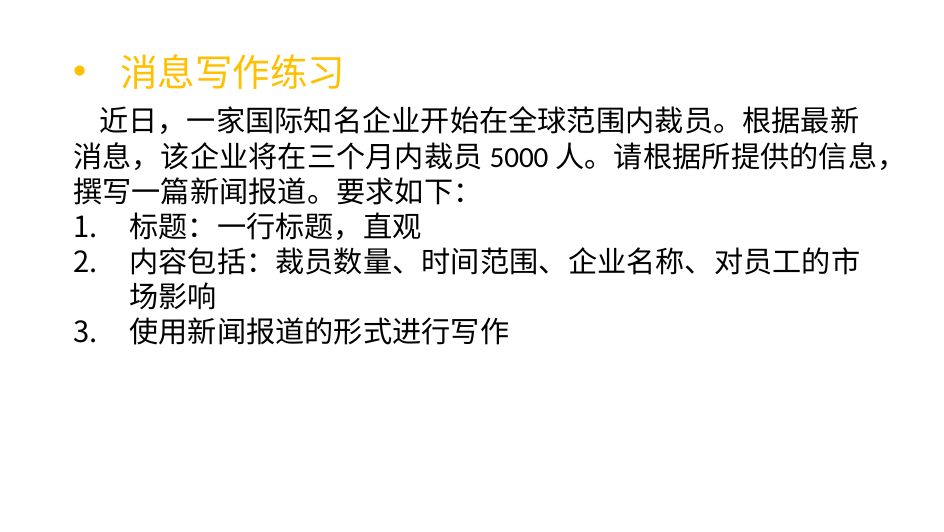

消息写作练习
  近日，一家国际知名企业开始在全球范围内裁员。根据最新消息，该企业将在三个月内裁员5000人。请根据所提供的信息，撰写一篇新闻报道。要求如下：
标题：一行标题，直观
内容包括：裁员数量、时间范围、企业名称、对员工的市场影响
使用新闻报道的形式进行写作